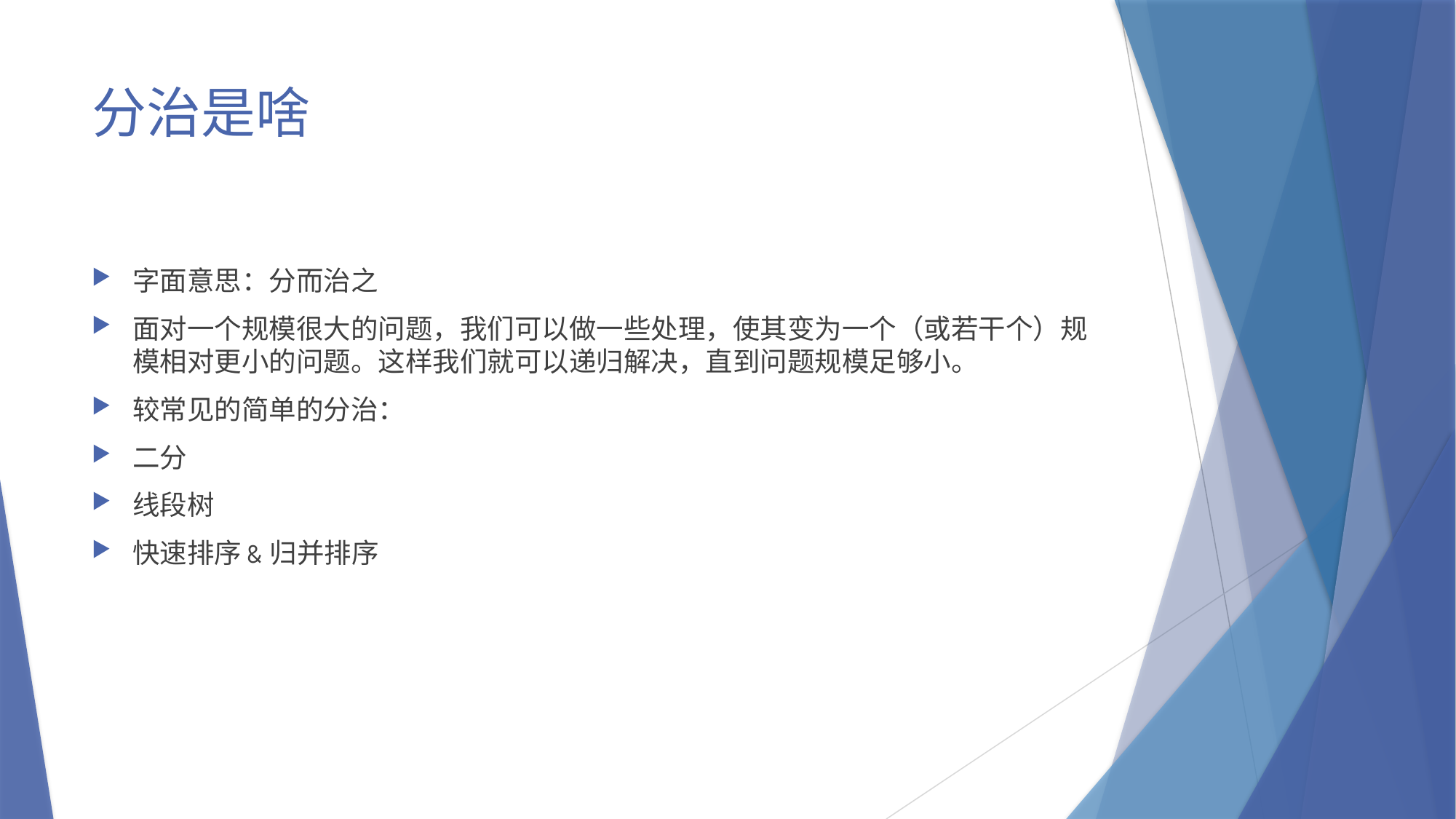

# 分治是啥
字面意思：分而治之
面对一个规模很大的问题，我们可以做一些处理，使其变为一个（或若干个）规模相对更小的问题。这样我们就可以递归解决，直到问题规模足够小。
较常见的简单的分治：
二分
线段树
快速排序&归并排序